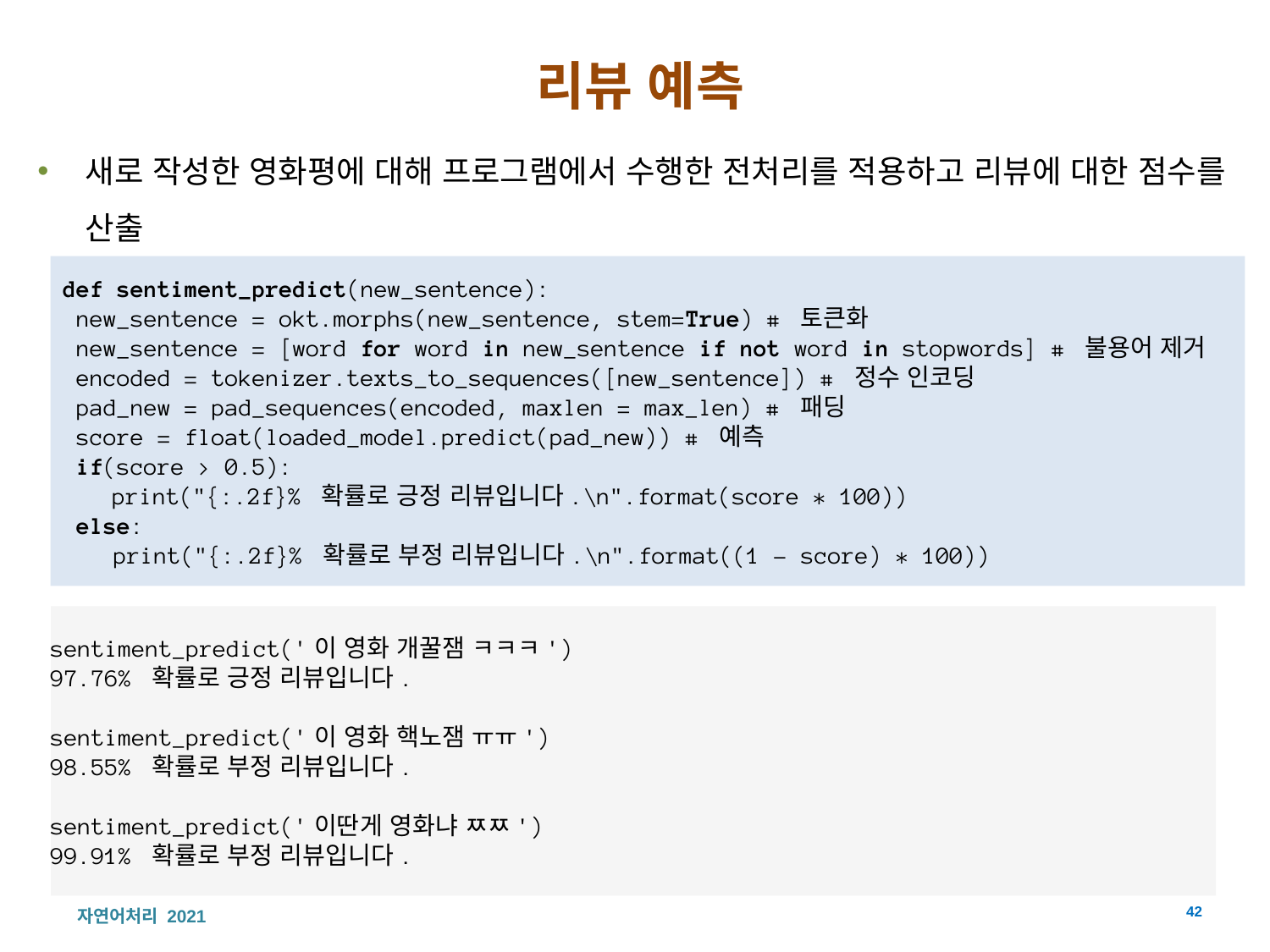

# 리뷰 예측
새로 작성한 영화평에 대해 프로그램에서 수행한 전처리를 적용하고 리뷰에 대한 점수를 산출
def sentiment_predict(new_sentence):
 new_sentence = okt.morphs(new_sentence, stem=True) # 토큰화
 new_sentence = [word for word in new_sentence if not word in stopwords] # 불용어 제거
 encoded = tokenizer.texts_to_sequences([new_sentence]) # 정수 인코딩
 pad_new = pad_sequences(encoded, maxlen = max_len) # 패딩
 score = float(loaded_model.predict(pad_new)) # 예측
 if(score > 0.5):
print("{:.2f}% 확률로 긍정 리뷰입니다.\n".format(score * 100))
 else:
 print("{:.2f}% 확률로 부정 리뷰입니다.\n".format((1 - score) * 100))
sentiment_predict('이 영화 개꿀잼 ㅋㅋㅋ')
97.76% 확률로 긍정 리뷰입니다.

sentiment_predict('이 영화 핵노잼 ㅠㅠ')
98.55% 확률로 부정 리뷰입니다.

sentiment_predict('이딴게 영화냐 ㅉㅉ')
99.91% 확률로 부정 리뷰입니다.